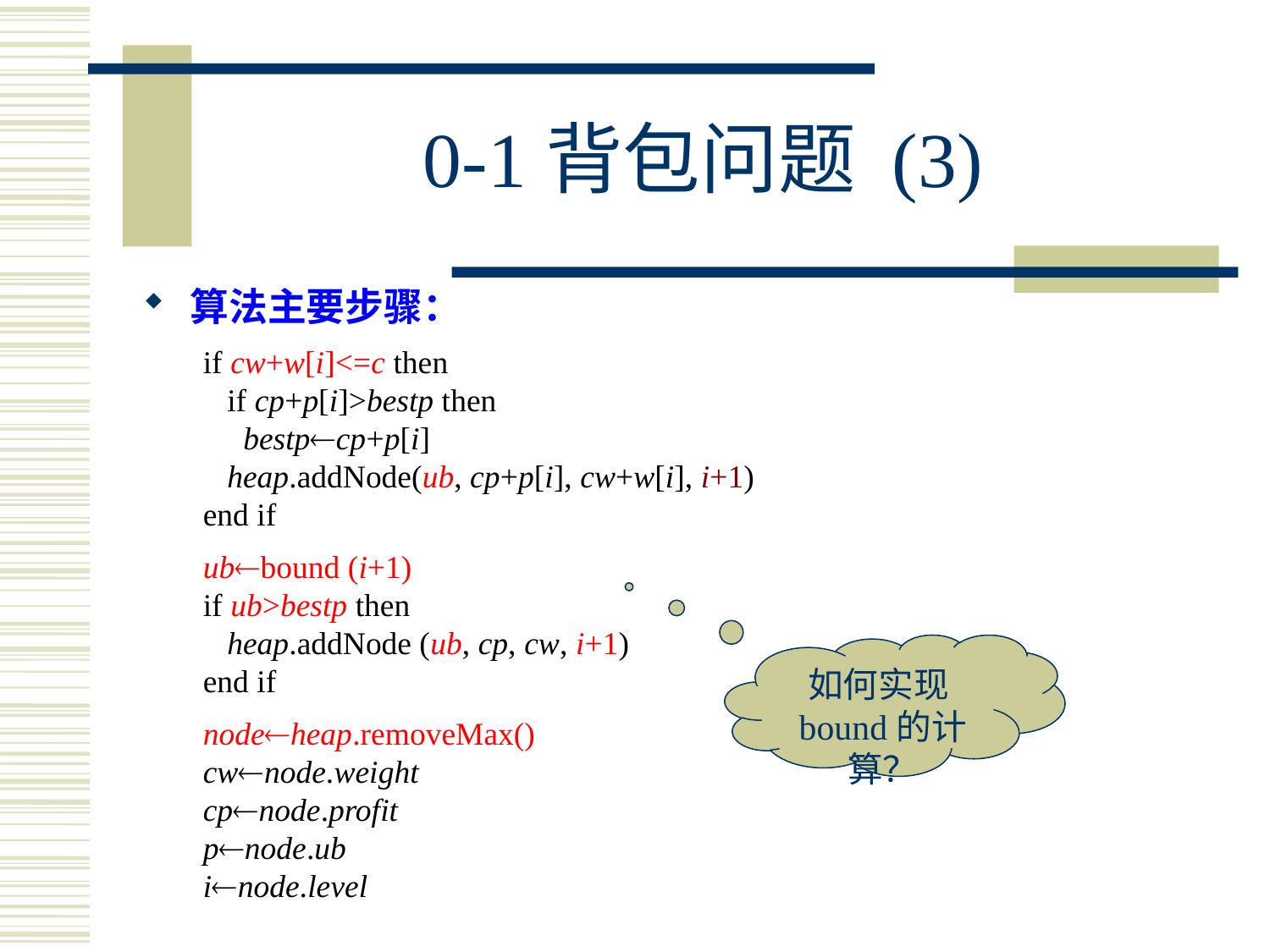

# 0-1背包问题 (3)
算法主要步骤：

if cw+w[i]<=c then
   if cp+p[i]>bestp then
     bestp←cp+p[i]
   heap.addNode(ub, cp+p[i], cw+w[i], i+1)
end if

ub←bound (i+1)
if ub>bestp then
   heap.addNode (ub, cp, cw, i+1)
end if

node←heap.removeMax()
cw←node.weight
cp←node.profit
p←node.ub
i←node.level
如何实现bound的计算？